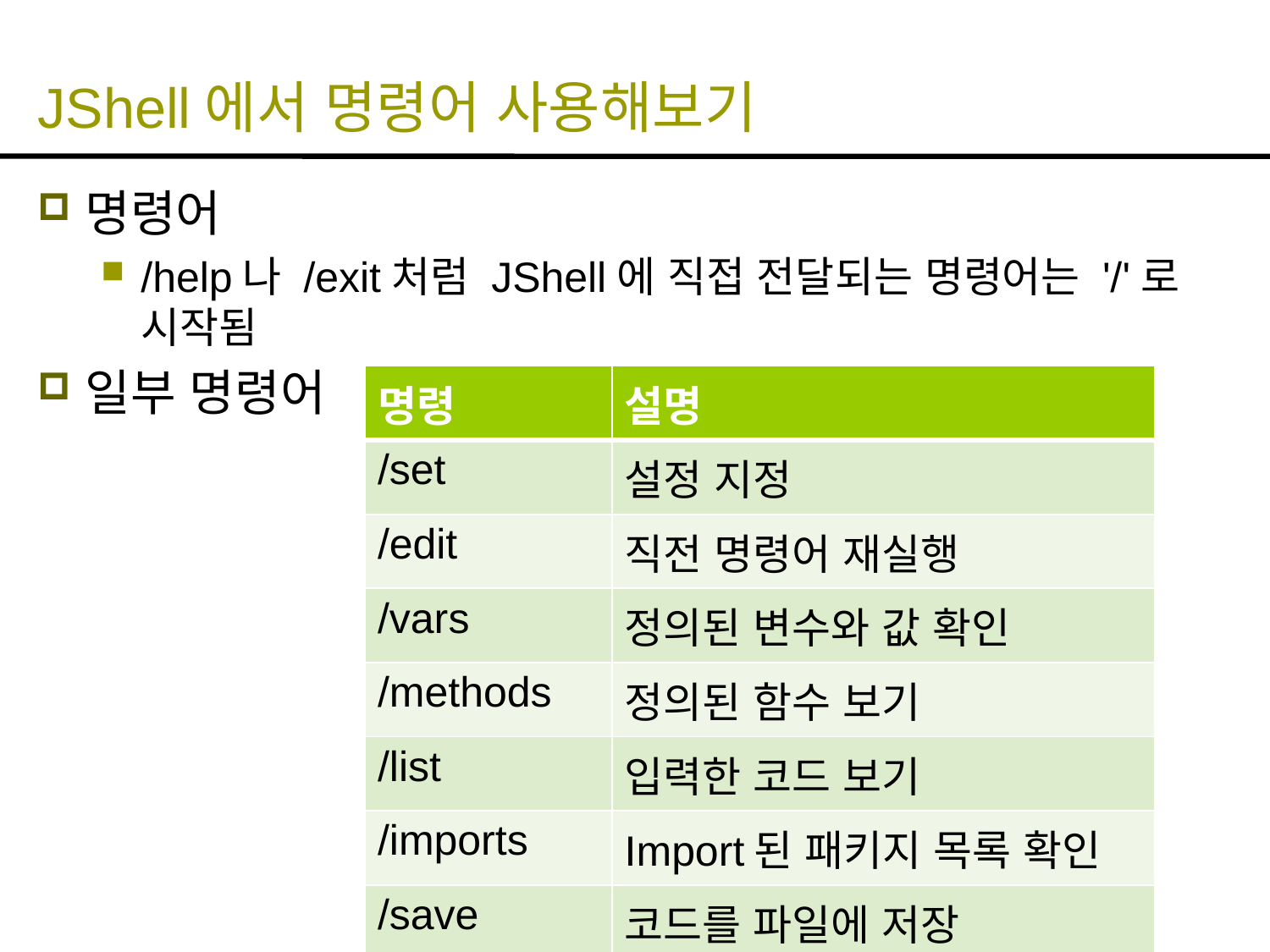

# JShell에서 명령어 사용해보기
명령어
/help나 /exit처럼 JShell에 직접 전달되는 명령어는 '/'로 시작됨
일부 명령어
| 명령 | 설명 |
| --- | --- |
| /set | 설정 지정 |
| /edit | 직전 명령어 재실행 |
| /vars | 정의된 변수와 값 확인 |
| /methods | 정의된 함수 보기 |
| /list | 입력한 코드 보기 |
| /imports | Import된 패키지 목록 확인 |
| /save | 코드를 파일에 저장 |
| /open | 파일 열기 |